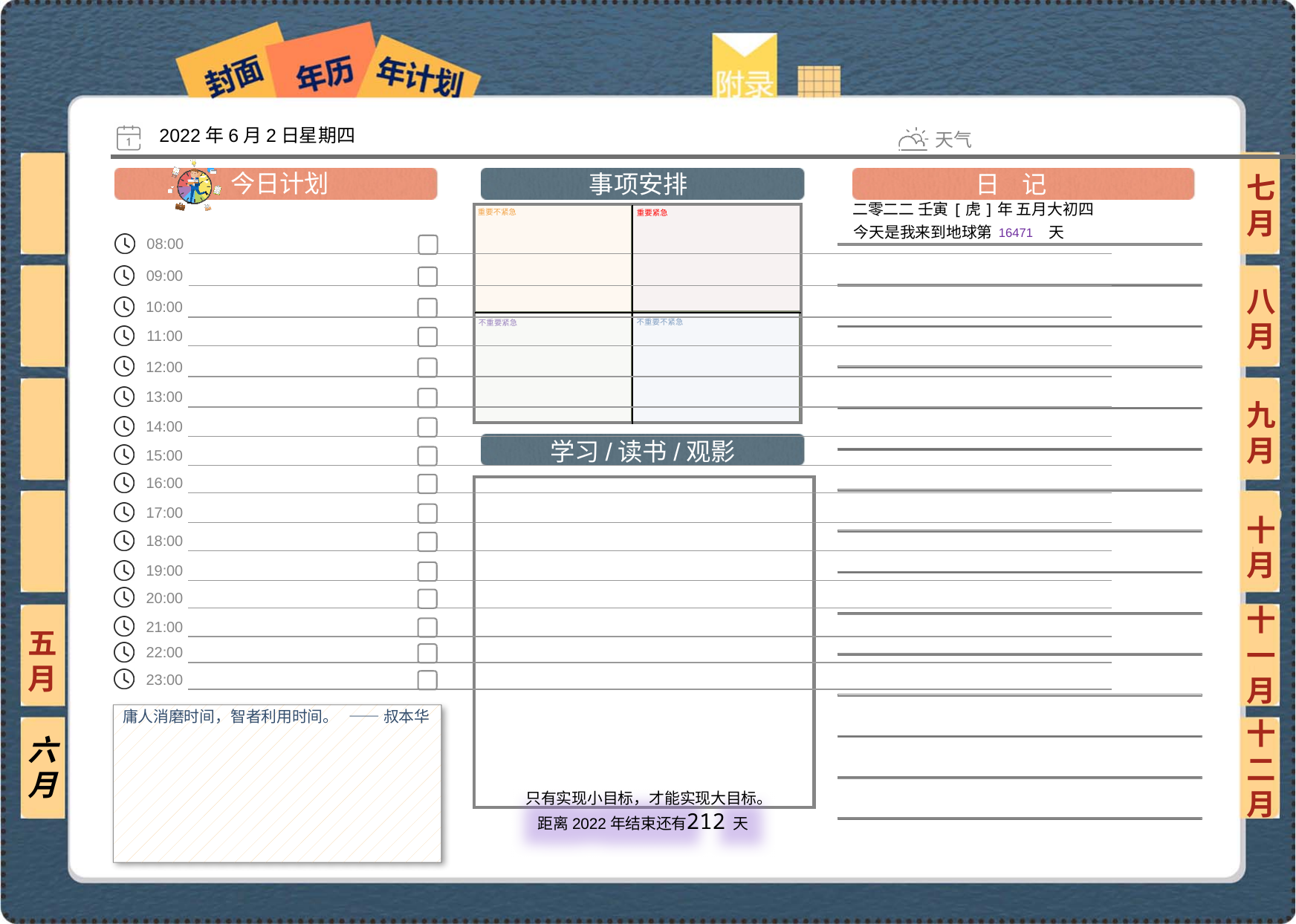

2022年6月2日星期四
七月
二零二二 壬寅[虎]年 五月大初四
16471
八月
九月
十月
十一月
五月
庸人消磨时间，智者利用时间。   —— 叔本华

六月
十二月
212
 只有实现小目标，才能实现大目标。